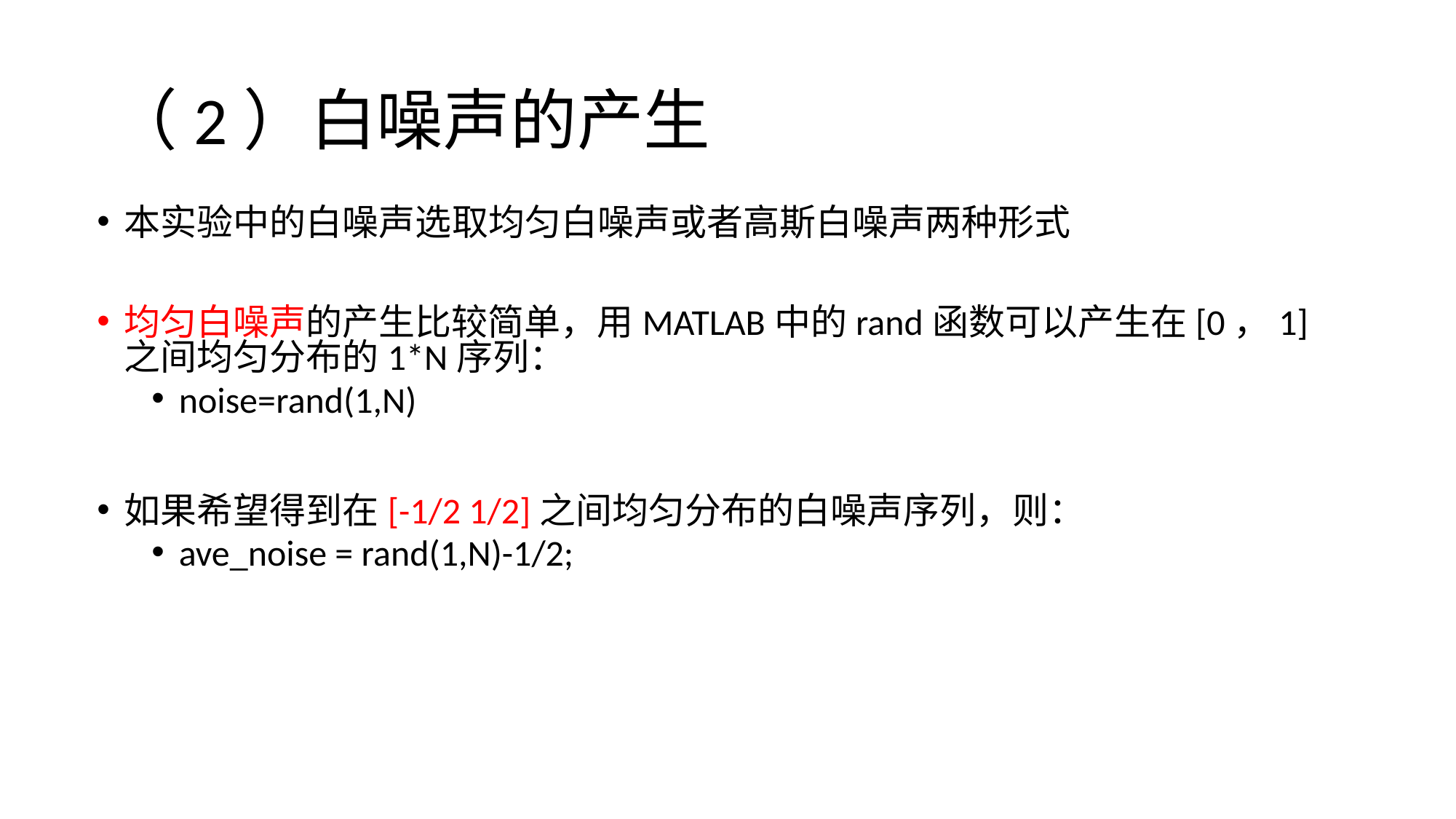

（2）白噪声的产生
本实验中的白噪声选取均匀白噪声或者高斯白噪声两种形式

均匀白噪声的产生比较简单，用MATLAB中的rand函数可以产生在[0，1]之间均匀分布的1*N序列：
noise=rand(1,N)

如果希望得到在[-1/2 1/2]之间均匀分布的白噪声序列，则：
ave_noise = rand(1,N)-1/2;